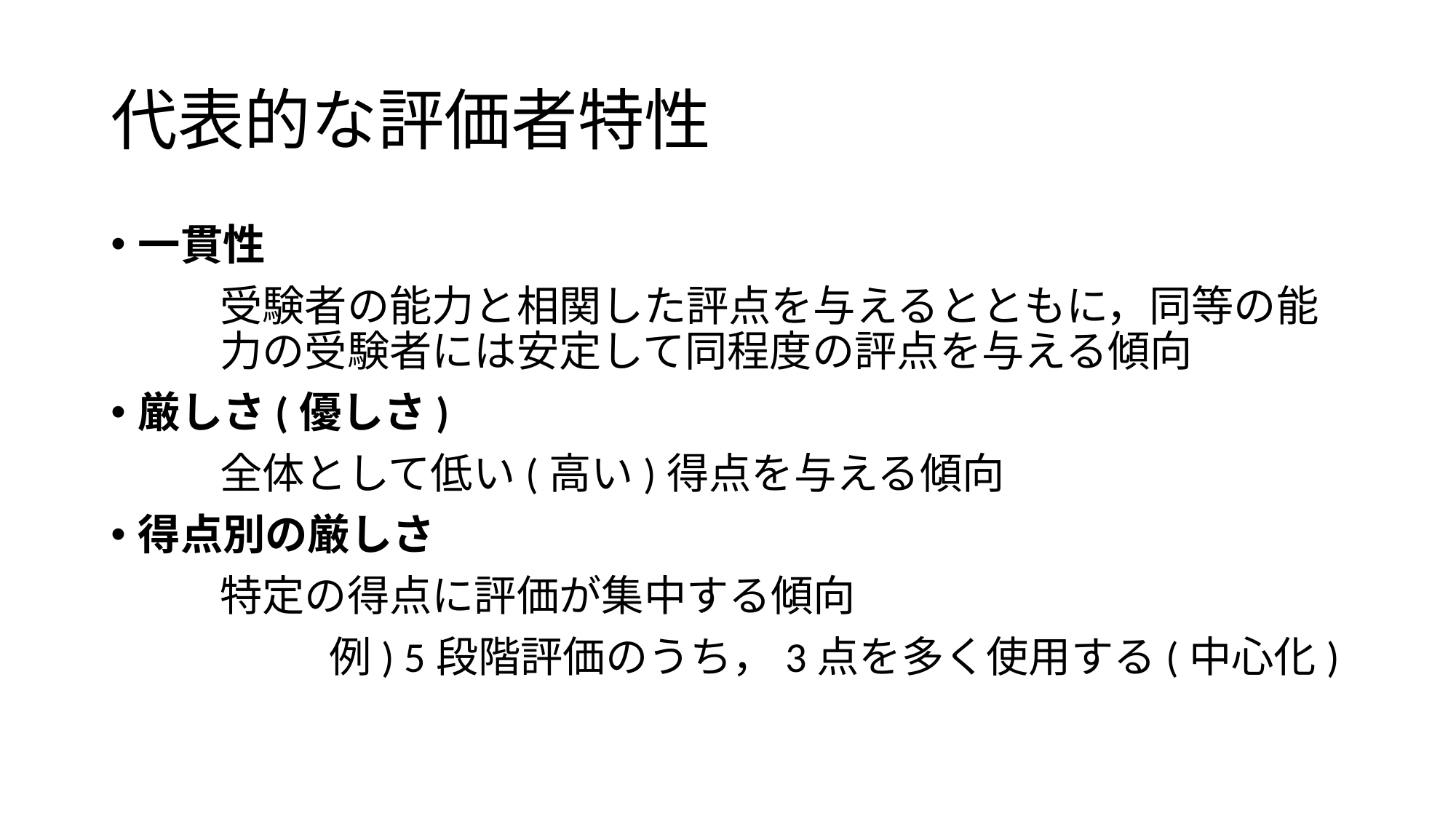

# 代表的な評価者特性
一貫性
	受験者の能力と相関した評点を与えるとともに，同等の能	力の受験者には安定して同程度の評点を与える傾向
厳しさ(優しさ)
	全体として低い(高い)得点を与える傾向
得点別の厳しさ
	特定の得点に評価が集中する傾向
		例) 5段階評価のうち，3点を多く使用する(中心化)